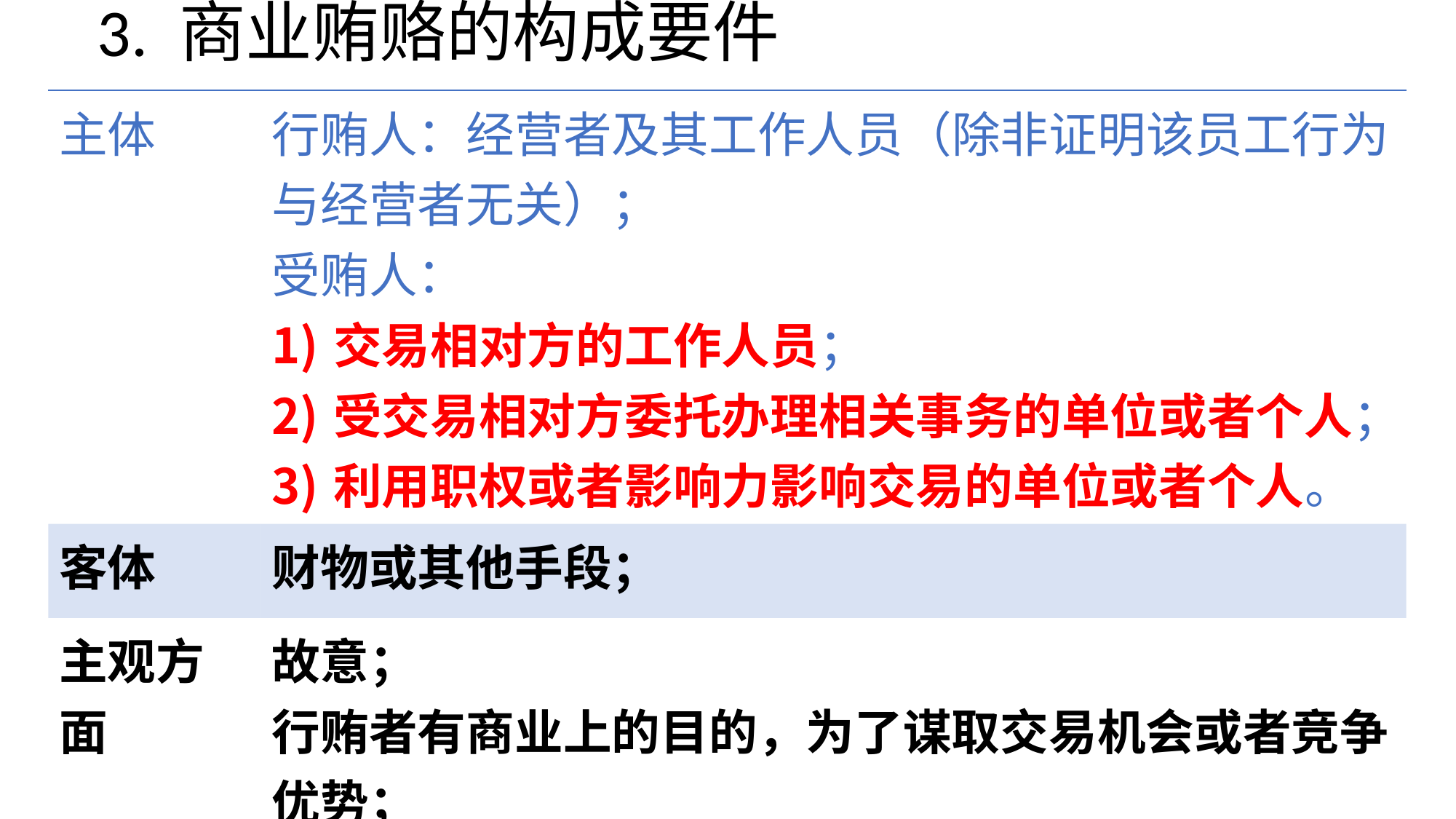

# 3. 商业贿赂的构成要件
| 主体 | 行贿人：经营者及其工作人员（除非证明该员工行为与经营者无关）； 受贿人： 交易相对方的工作人员； 受交易相对方委托办理相关事务的单位或者个人； 利用职权或者影响力影响交易的单位或者个人。 |
| --- | --- |
| 客体 | 财物或其他手段； |
| 主观方面 | 故意； 行贿者有商业上的目的，为了谋取交易机会或者竞争优势； |